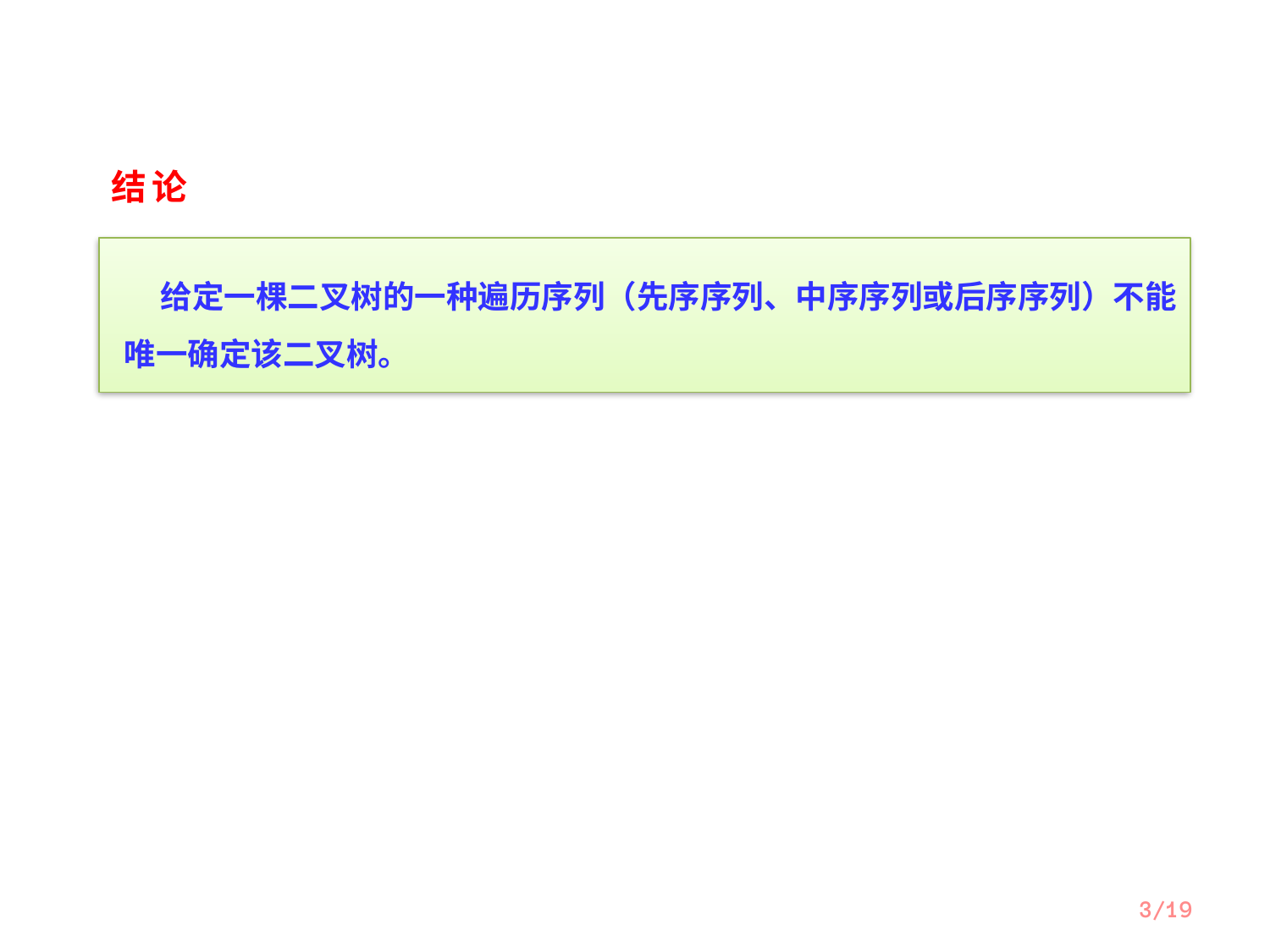

结论
    给定一棵二叉树的一种遍历序列（先序序列、中序序列或后序序列）不能唯一确定该二叉树。
3/19